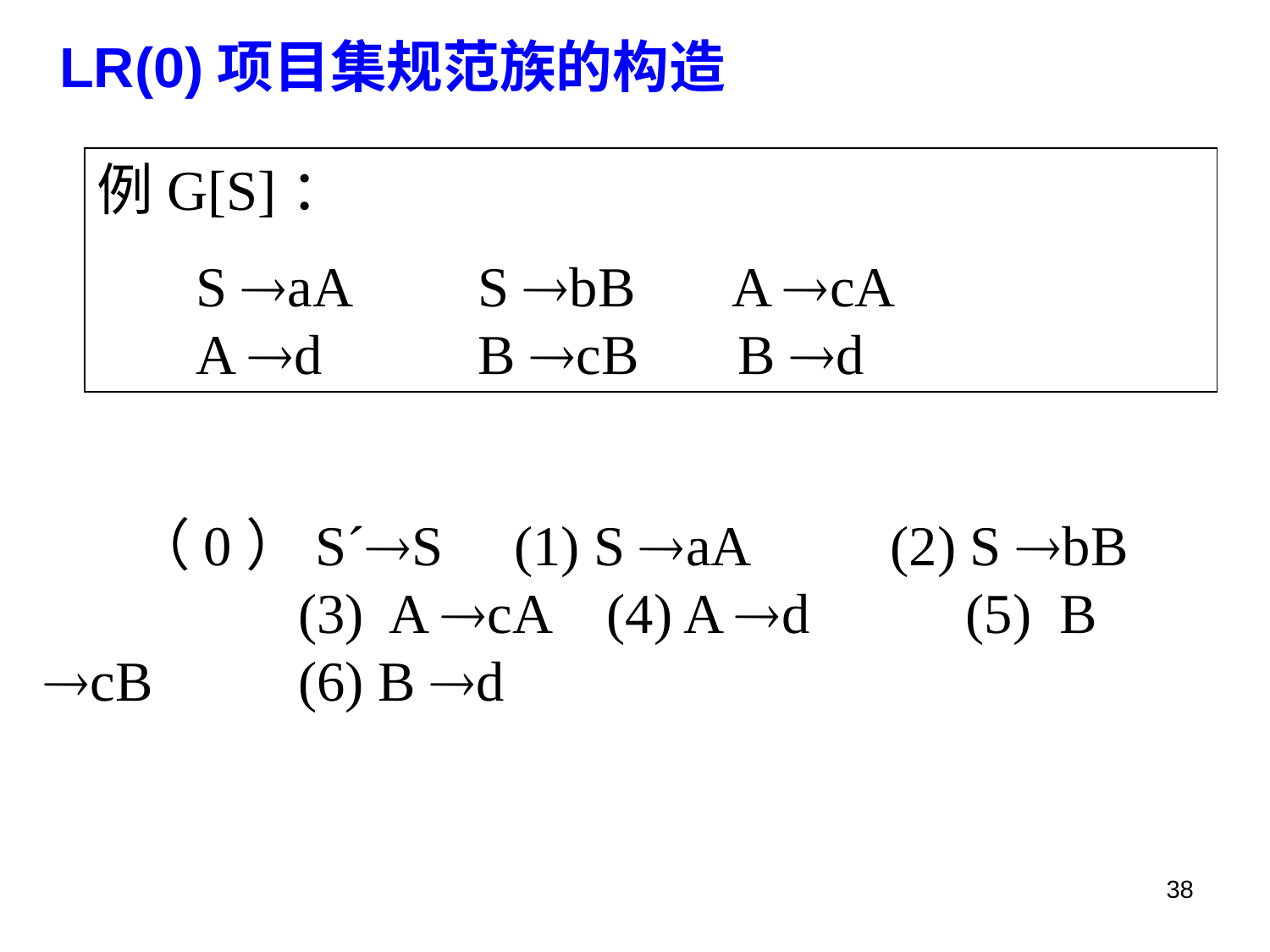

LR(0)项目集规范族的构造
例G[S]：
       S →aA         S →bB       A →cA
       A →d           B →cB       B →d
      （0）S´→S     (1) S →aA          (2) S →bB               	(3)  A →cA    (4) A →d           (5)  B →cB      	(6) B →d

38